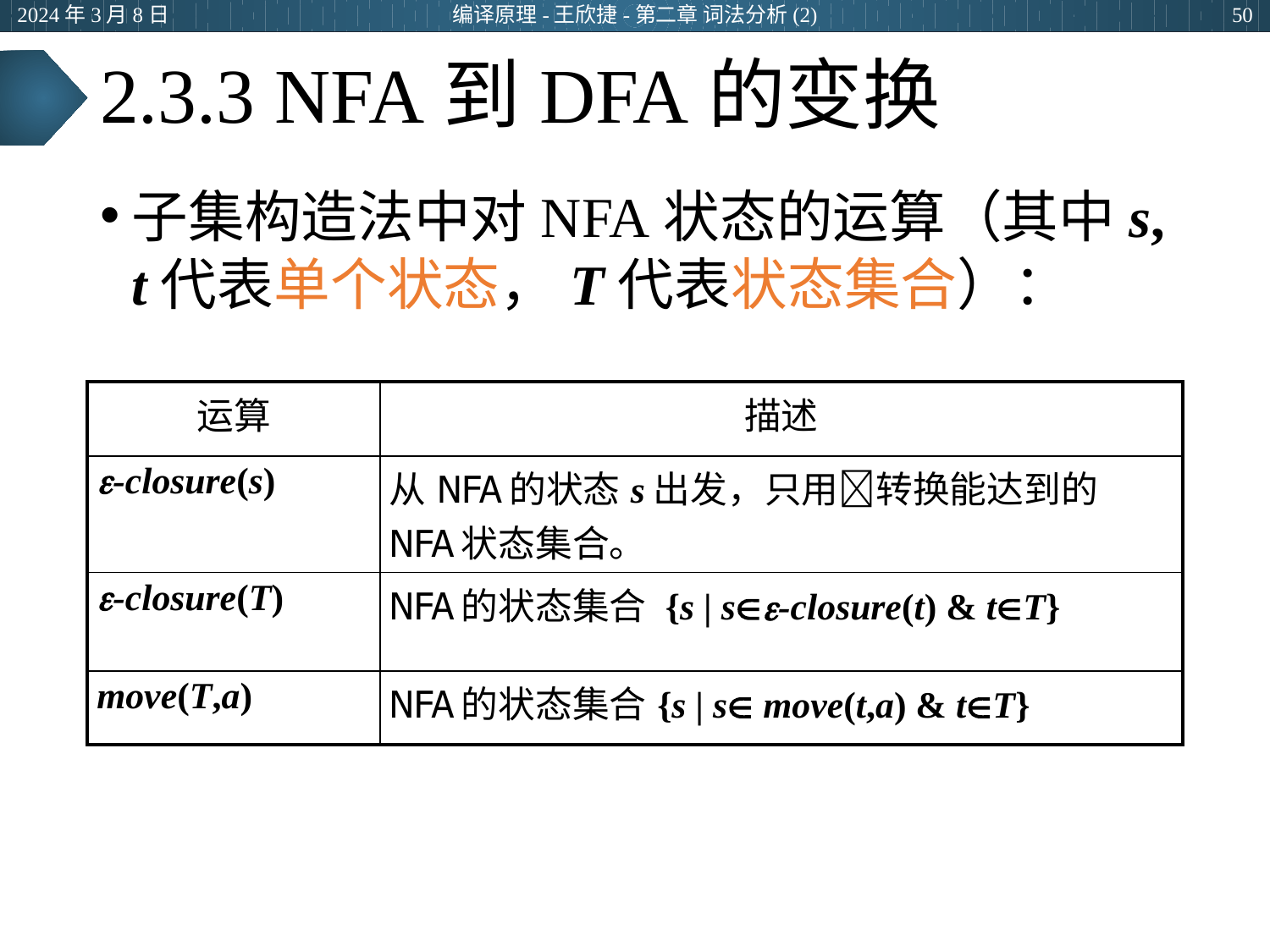

2024年3月8日
编译原理-王欣捷-第二章 词法分析(2)
50
# 2.3.3 NFA到DFA的变换
子集构造法中对NFA状态的运算（其中s, t代表单个状态，T代表状态集合）：

| 运算 | 描述 |
| --- | --- |
| ε-closure(s) | 从NFA的状态s出发，只用ε转换能达到的NFA状态集合。 |
| ε-closure(T) | NFA的状态集合 {s | s∈ε-closure(t) & t∈T} |
| move(T,a) | NFA的状态集合{s | s∈ move(t,a) & t∈T} |